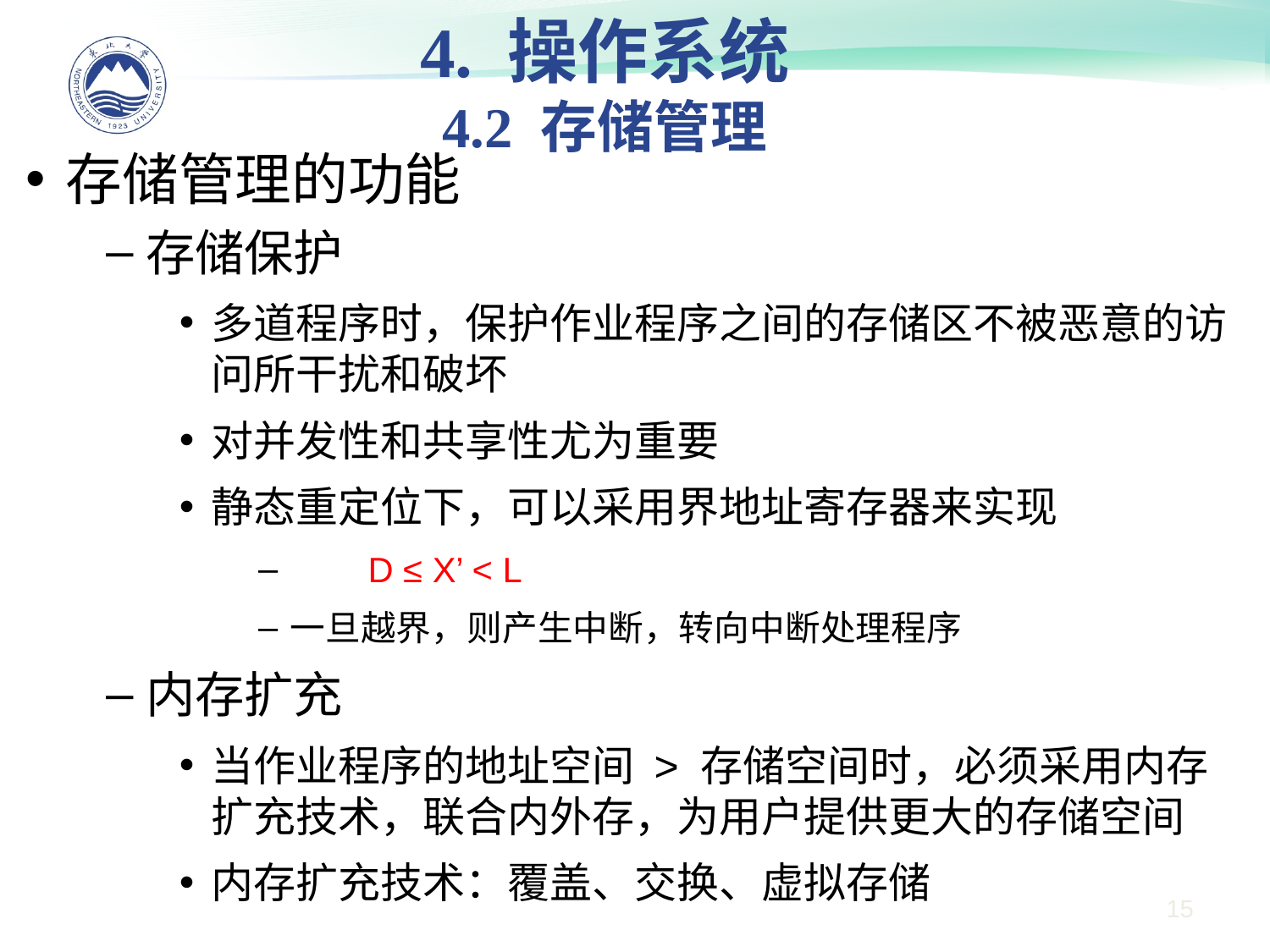

4. 操作系统
4.2 存储管理
存储管理的功能
存储保护
多道程序时，保护作业程序之间的存储区不被恶意的访问所干扰和破坏
对并发性和共享性尤为重要
静态重定位下，可以采用界地址寄存器来实现
        D ≤ X’ < L
一旦越界，则产生中断，转向中断处理程序
内存扩充
当作业程序的地址空间 > 存储空间时，必须采用内存扩充技术，联合内外存，为用户提供更大的存储空间
内存扩充技术：覆盖、交换、虚拟存储
15